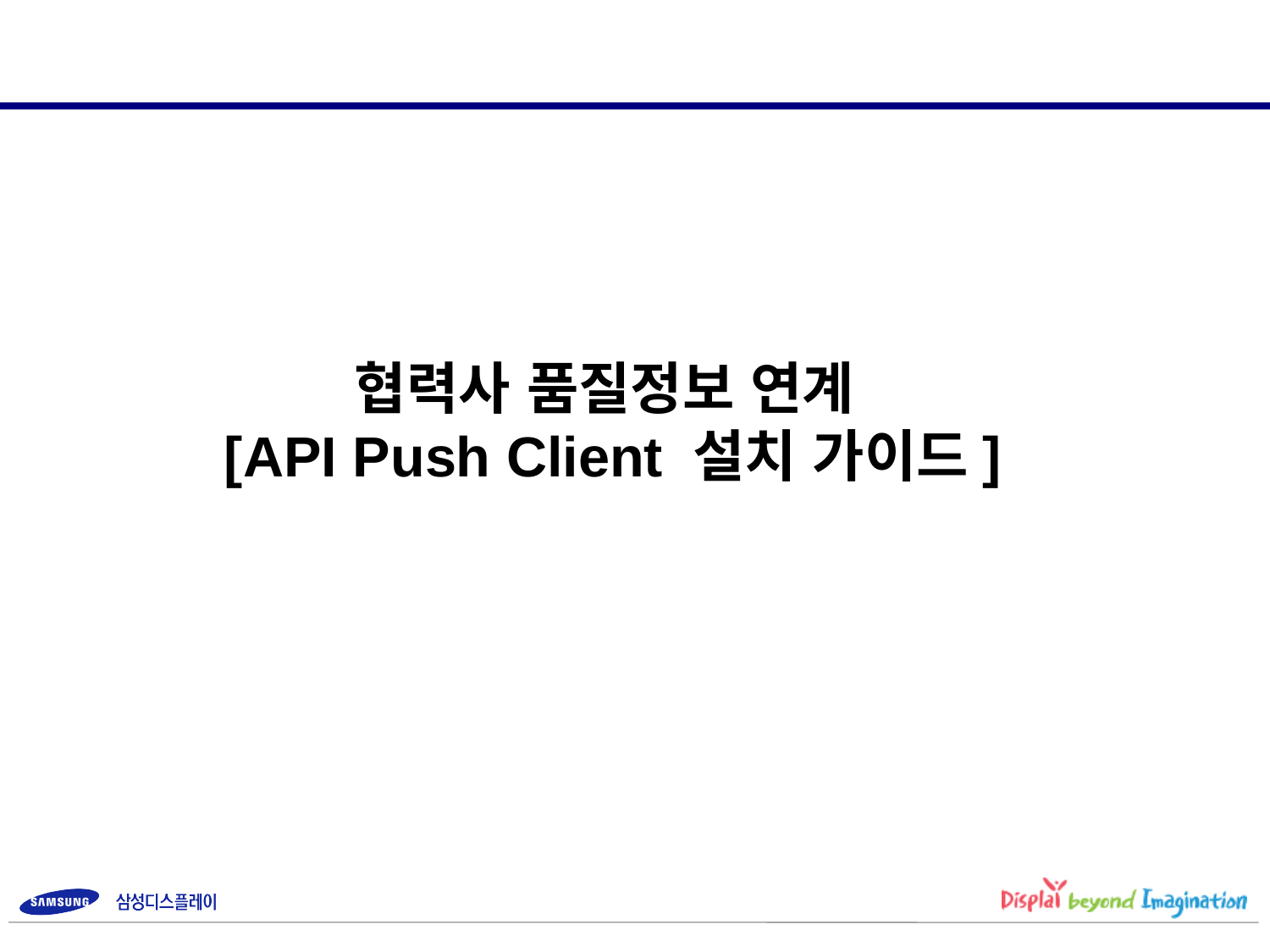

협력사 품질정보 연계
 [API Push Client 설치 가이드]